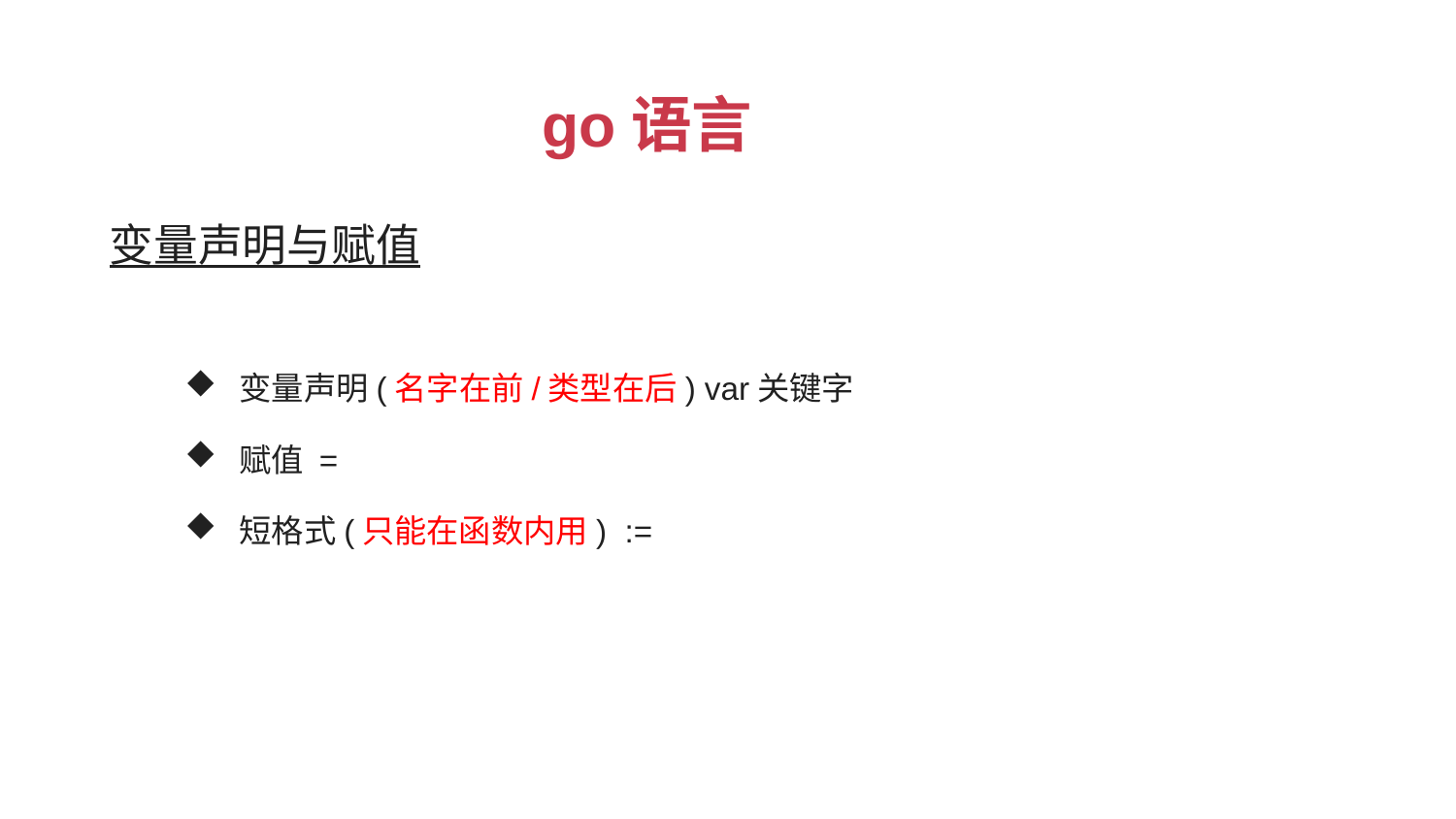

go语言
 变量声明与赋值
变量声明(名字在前/类型在后) var关键字
赋值 =
短格式(只能在函数内用)  :=